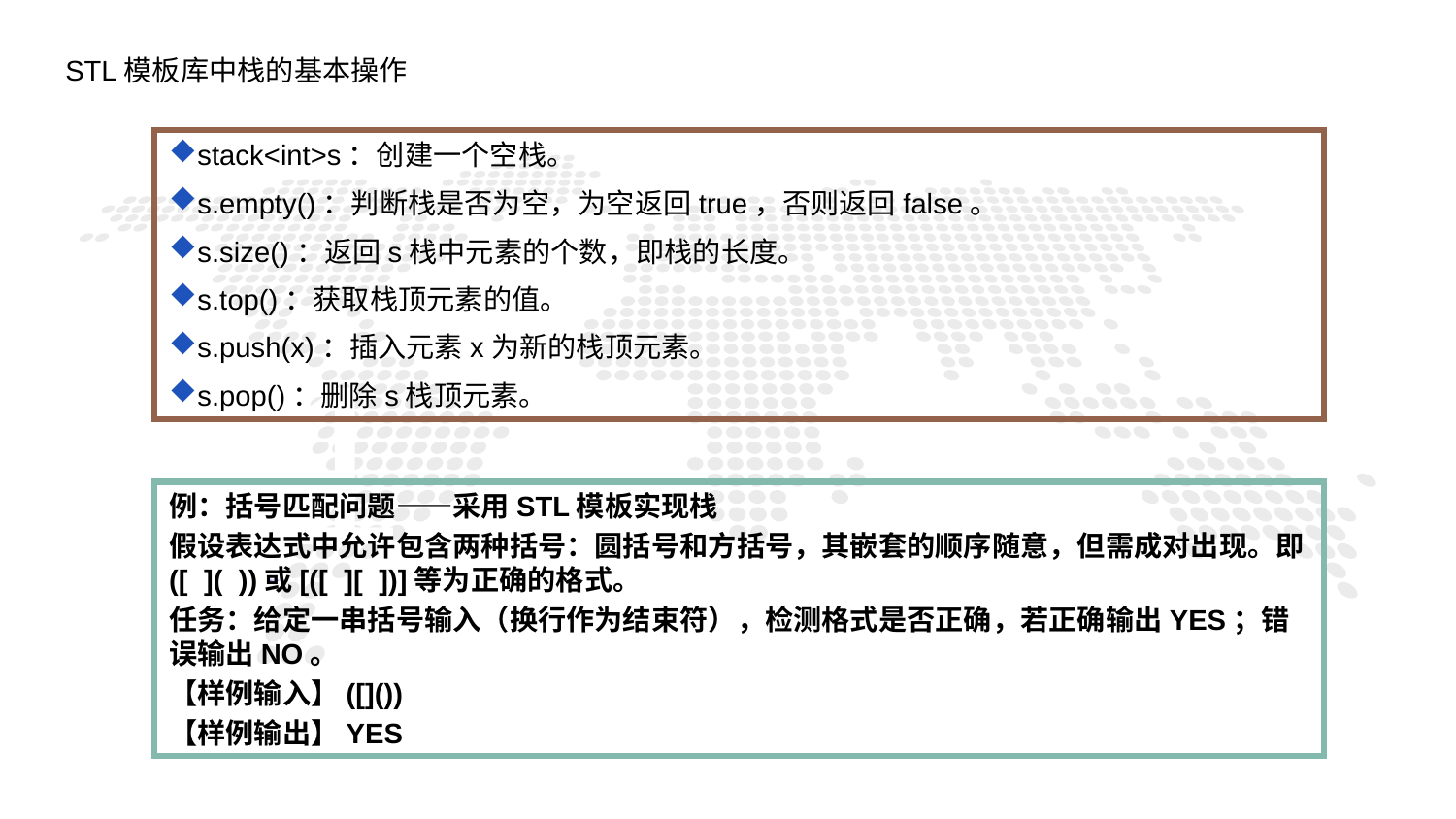

STL模板库中栈的基本操作
stack<int>s：创建一个空栈。
s.empty()：判断栈是否为空，为空返回true，否则返回false。
s.size()：返回s栈中元素的个数，即栈的长度。
s.top()：获取栈顶元素的值。
s.push(x)：插入元素x为新的栈顶元素。
s.pop()：删除s栈顶元素。
1
例：括号匹配问题——采用STL模板实现栈
假设表达式中允许包含两种括号：圆括号和方括号，其嵌套的顺序随意，但需成对出现。即([  ](  ))或[([  ][  ])]等为正确的格式。
任务：给定一串括号输入（换行作为结束符），检测格式是否正确，若正确输出YES；错误输出NO。
【样例输入】([]())
【样例输出】YES

PART  ONE